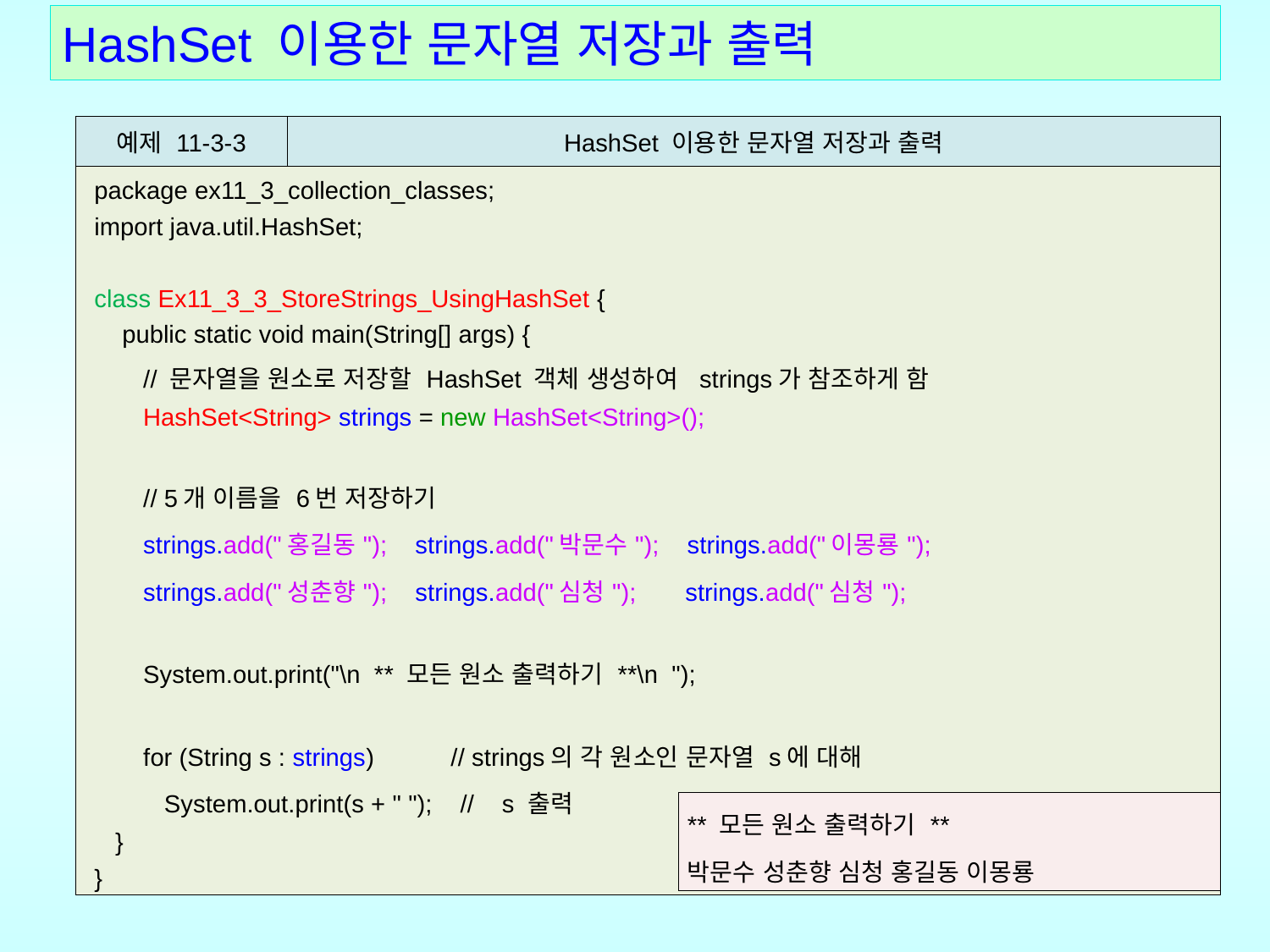

HashSet 이용한 문자열 저장과 출력
| 예제 11-3-3 | HashSet 이용한 문자열 저장과 출력 |
| --- | --- |
| package ex11\_3\_collection\_classes; import java.util.HashSet; class Ex11\_3\_3\_StoreStrings\_UsingHashSet { public static void main(String[] args) { // 문자열을 원소로 저장할 HashSet 객체 생성하여 strings가 참조하게 함 HashSet<String> strings = new HashSet<String>(); // 5개 이름을 6번 저장하기 strings.add("홍길동"); strings.add("박문수"); strings.add("이몽룡"); strings.add("성춘향"); strings.add("심청"); strings.add("심청"); System.out.print("\n \*\* 모든 원소 출력하기 \*\*\n "); for (String s : strings) // strings의 각 원소인 문자열 s에 대해 System.out.print(s + " "); // s 출력 } } |  |
| \*\* 모든 원소 출력하기 \*\* 박문수 성춘향 심청 홍길동 이몽룡 |
| --- |